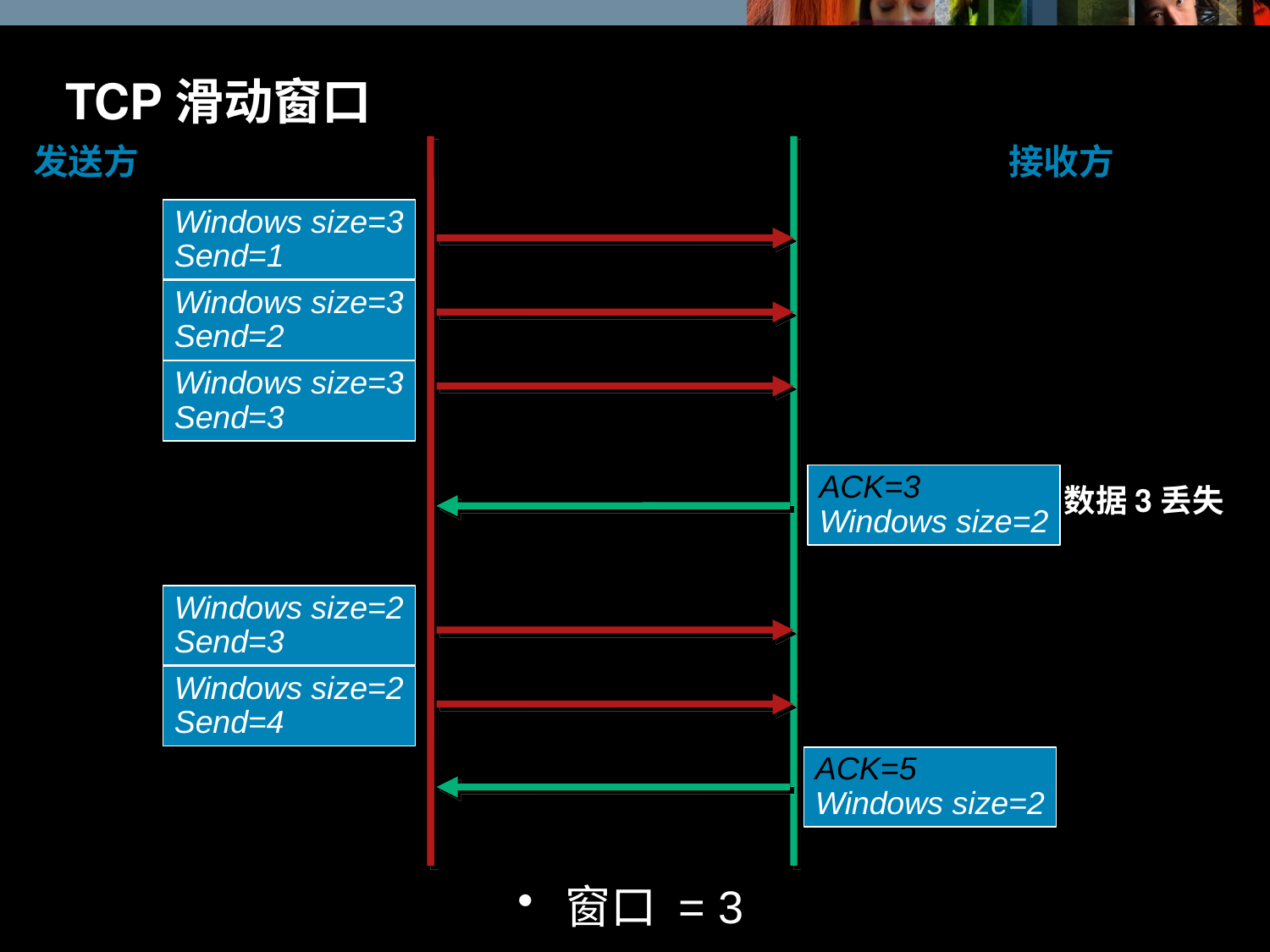

TCP滑动窗口
发送方

接收方
Windows size=3
Send=1
Windows size=3
Send=2
Windows size=3
Send=3

ACK=3
Windows size=2
数据3丢失

Windows size=2
Send=3
Windows size=2
Send=4

ACK=5
Windows size=2

窗口 = 3